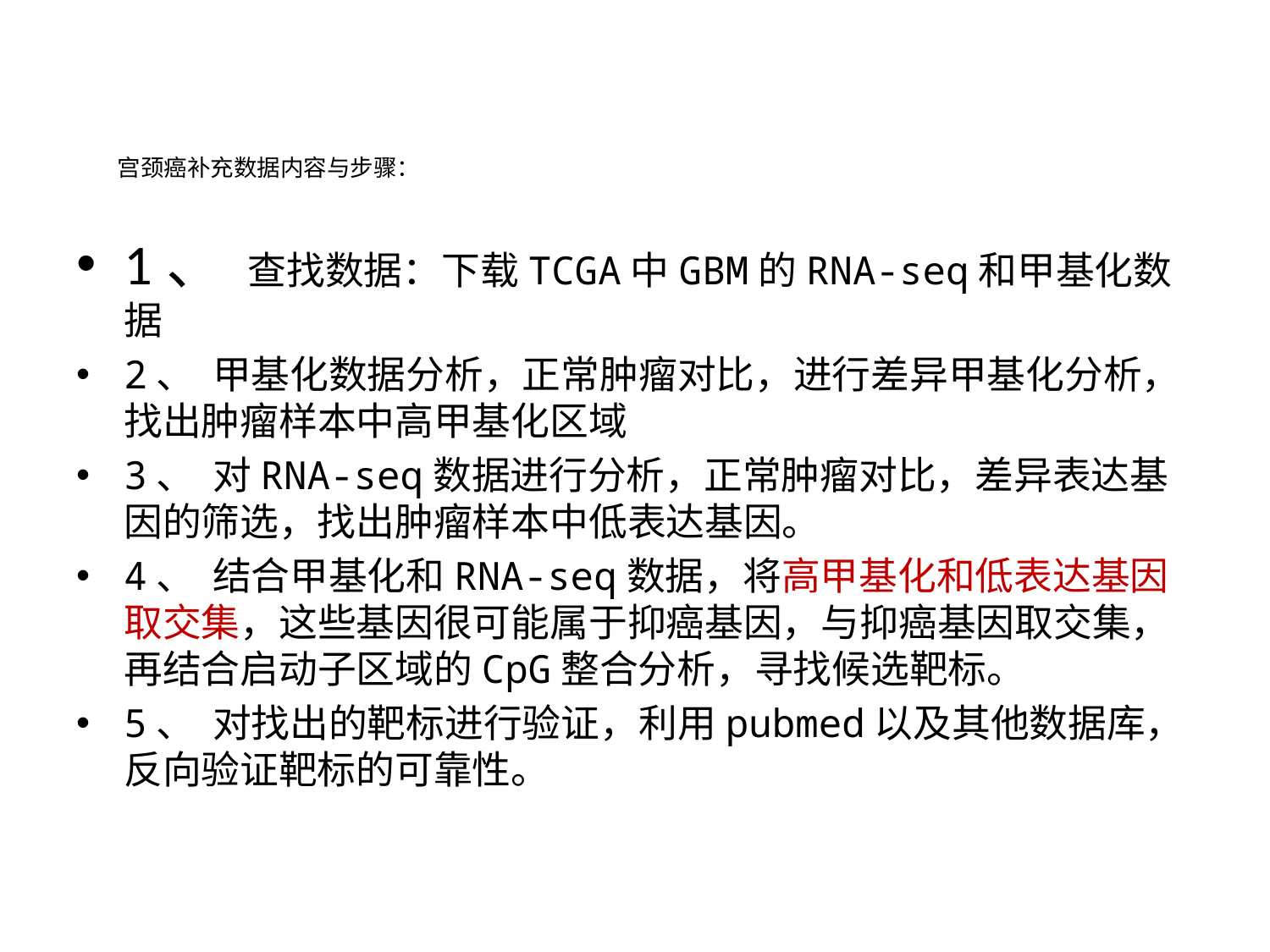

# 宫颈癌补充数据内容与步骤：
1、  查找数据：下载TCGA中GBM的RNA-seq和甲基化数据
2、  甲基化数据分析，正常肿瘤对比，进行差异甲基化分析，找出肿瘤样本中高甲基化区域
3、  对RNA-seq数据进行分析，正常肿瘤对比，差异表达基因的筛选，找出肿瘤样本中低表达基因。
4、  结合甲基化和RNA-seq数据，将高甲基化和低表达基因取交集，这些基因很可能属于抑癌基因，与抑癌基因取交集，再结合启动子区域的CpG整合分析，寻找候选靶标。
5、  对找出的靶标进行验证，利用pubmed以及其他数据库，反向验证靶标的可靠性。